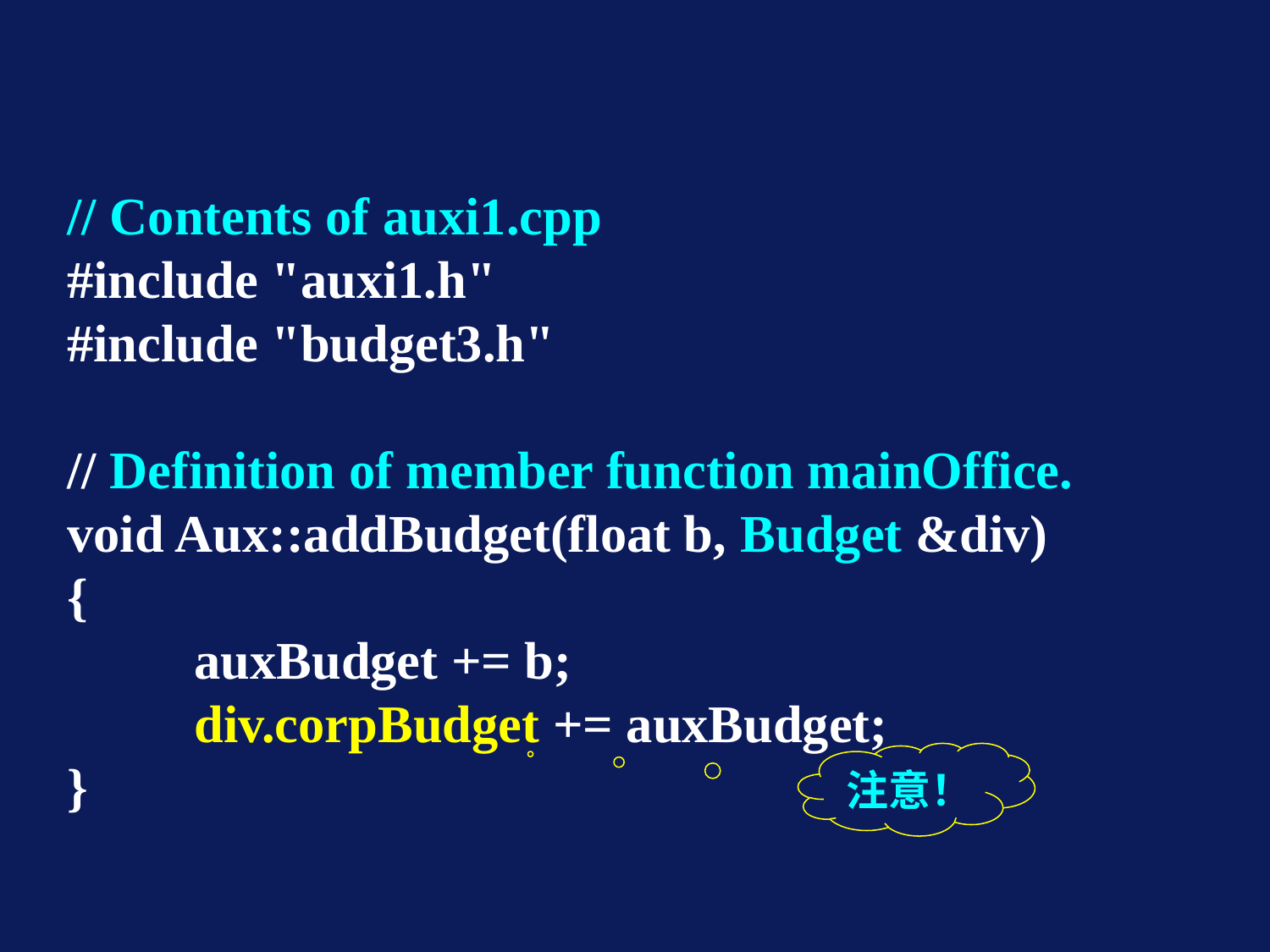

// Contents of auxi1.cpp
#include "auxi1.h"
#include "budget3.h"

// Definition of member function mainOffice.
void Aux::addBudget(float b, Budget &div)
{
	auxBudget += b;
	div.corpBudget += auxBudget;
}
注意！